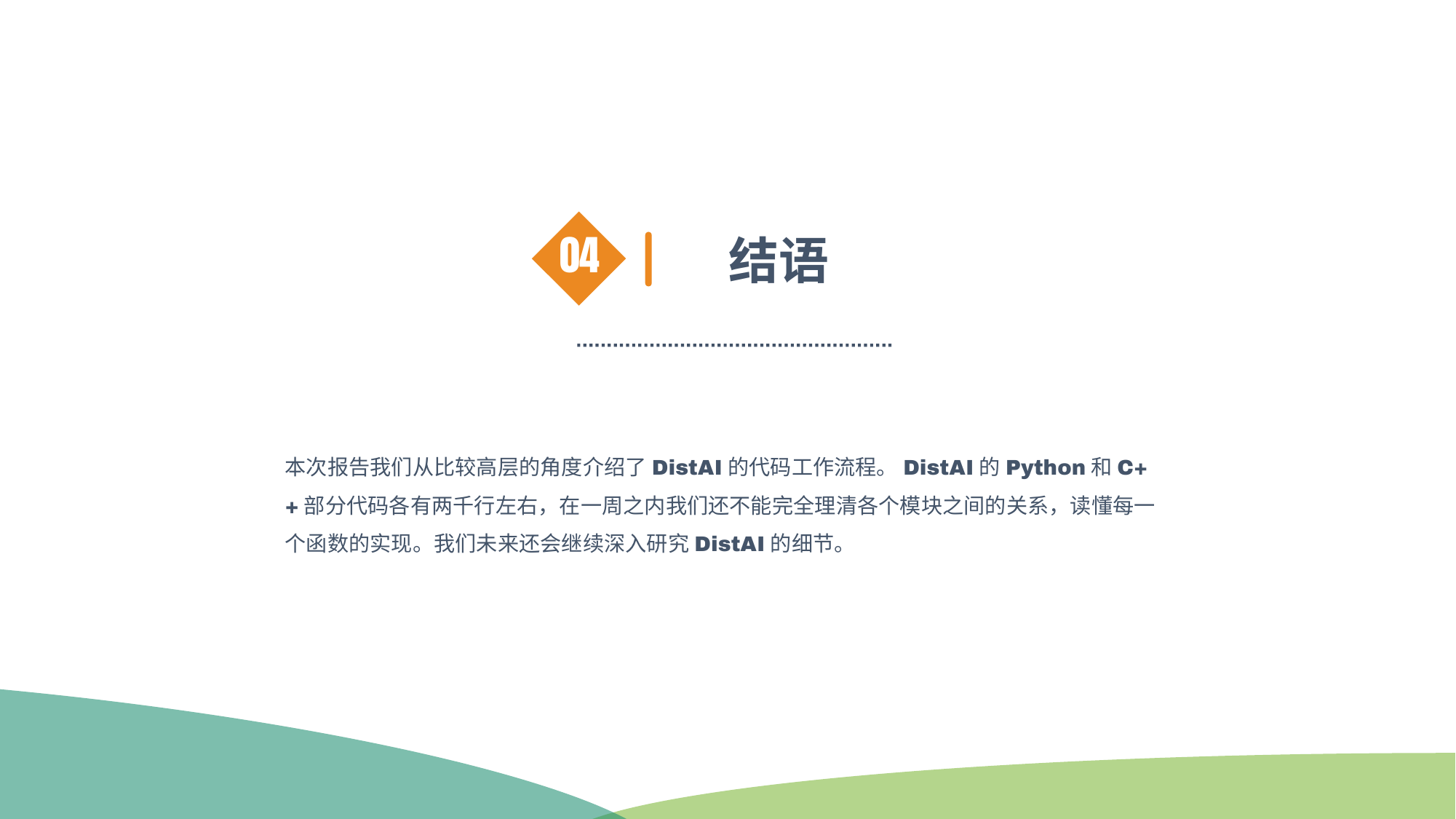

结语

04

本次报告我们从比较高层的角度介绍了DistAI的代码工作流程。DistAI的Python和C++部分代码各有两千行左右，在一周之内我们还不能完全理清各个模块之间的关系，读懂每一个函数的实现。我们未来还会继续深入研究DistAI的细节。